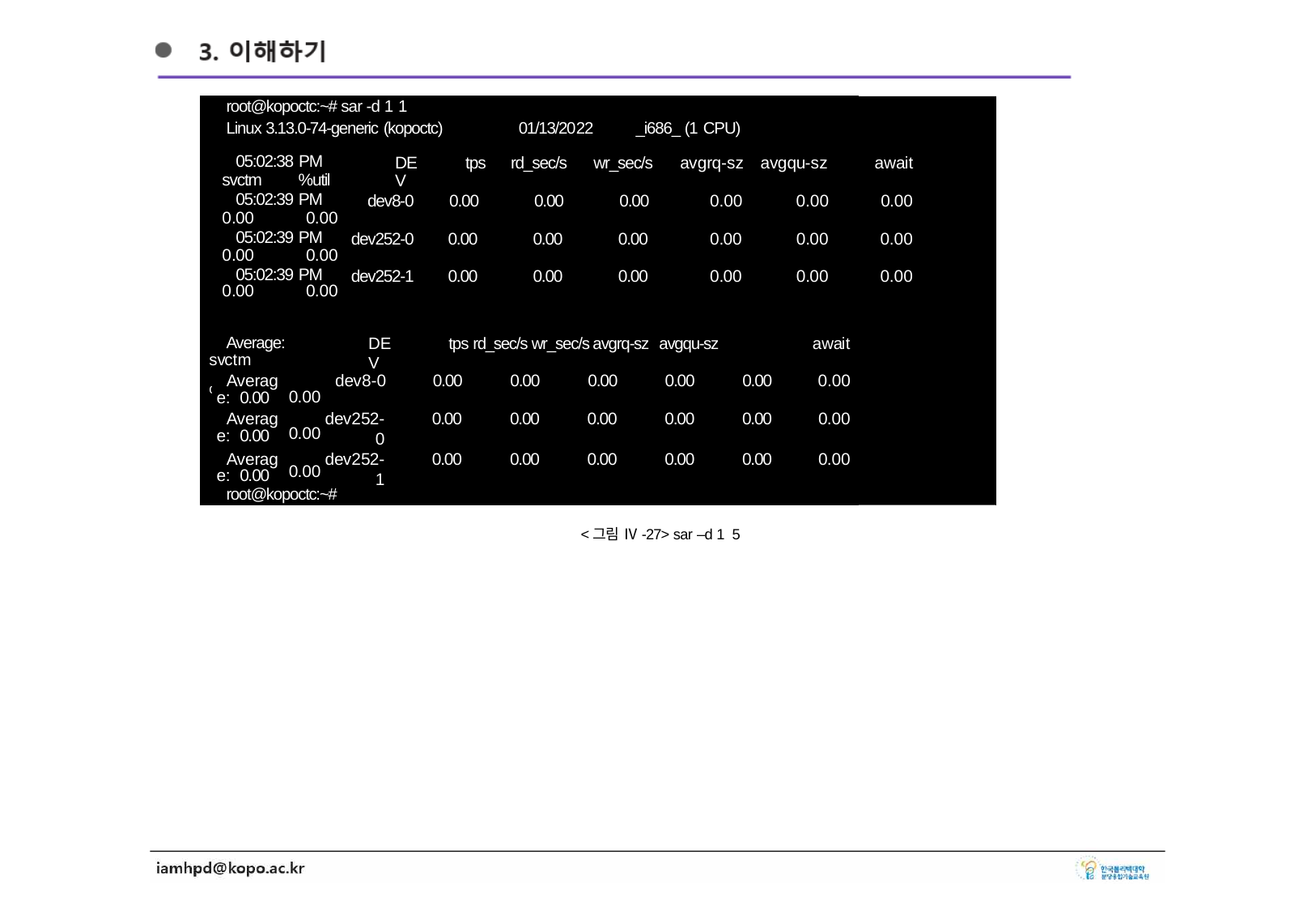

root@kopoctc:~# sar -d 1 1
Linux 3.13.0-74-generic (kopoctc)

01/13/2022
_i686_ (1 CPU)
| 05:02:38 PM svctm %util | DEV | tps | rd\_sec/s | wr\_sec/s | avgrq-sz | avgqu-sz | await |
| --- | --- | --- | --- | --- | --- | --- | --- |
| 05:02:39 PM 0.00 0.00 | dev8-0 | 0.00 | 0.00 | 0.00 | 0.00 | 0.00 | 0.00 |
| 05:02:39 PM 0.00 0.00 | dev252-0 | 0.00 | 0.00 | 0.00 | 0.00 | 0.00 | 0.00 |
| 05:02:39 PM 0.00 0.00 | dev252-1 | 0.00 | 0.00 | 0.00 | 0.00 | 0.00 | 0.00 |
Average:  svctm	%util
DEV
tps rd_sec/s wr_sec/s avgrq-sz avgqu-sz
await
| Average: 0.00 | 0.00 | dev8-0 | 0.00 | 0.00 | 0.00 | 0.00 | 0.00 | 0.00 |
| --- | --- | --- | --- | --- | --- | --- | --- | --- |
| Average: 0.00 | 0.00 | dev252-0 | 0.00 | 0.00 | 0.00 | 0.00 | 0.00 | 0.00 |
| Average: 0.00 | 0.00 | dev252-1 | 0.00 | 0.00 | 0.00 | 0.00 | 0.00 | 0.00 |
root@kopoctc:~#

<그림 Ⅳ-27> sar –d 1 5